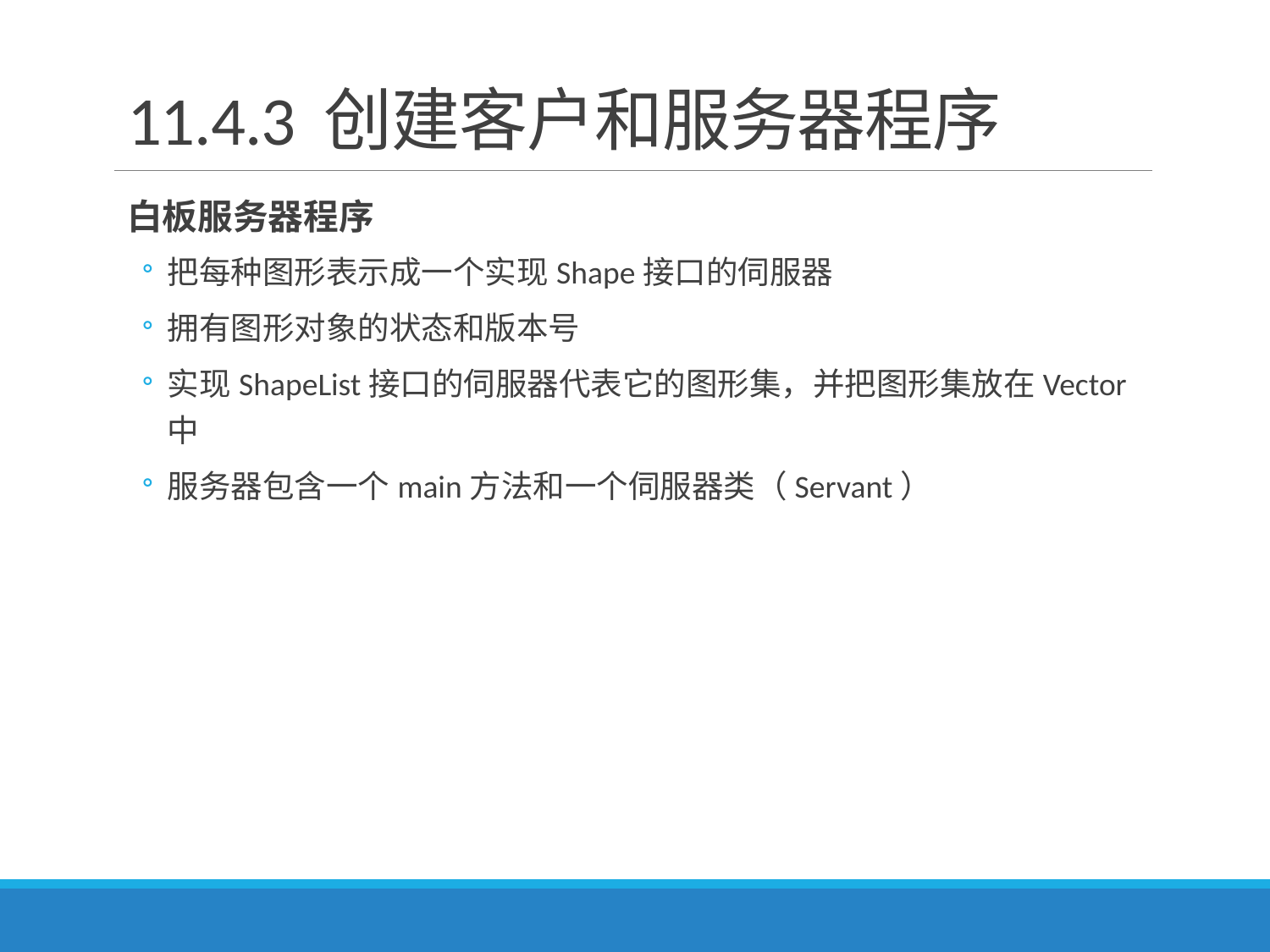

# 11.4.3 创建客户和服务器程序
白板服务器程序
把每种图形表示成一个实现Shape接口的伺服器
拥有图形对象的状态和版本号
实现ShapeList接口的伺服器代表它的图形集，并把图形集放在Vector中
服务器包含一个main方法和一个伺服器类（Servant）
67